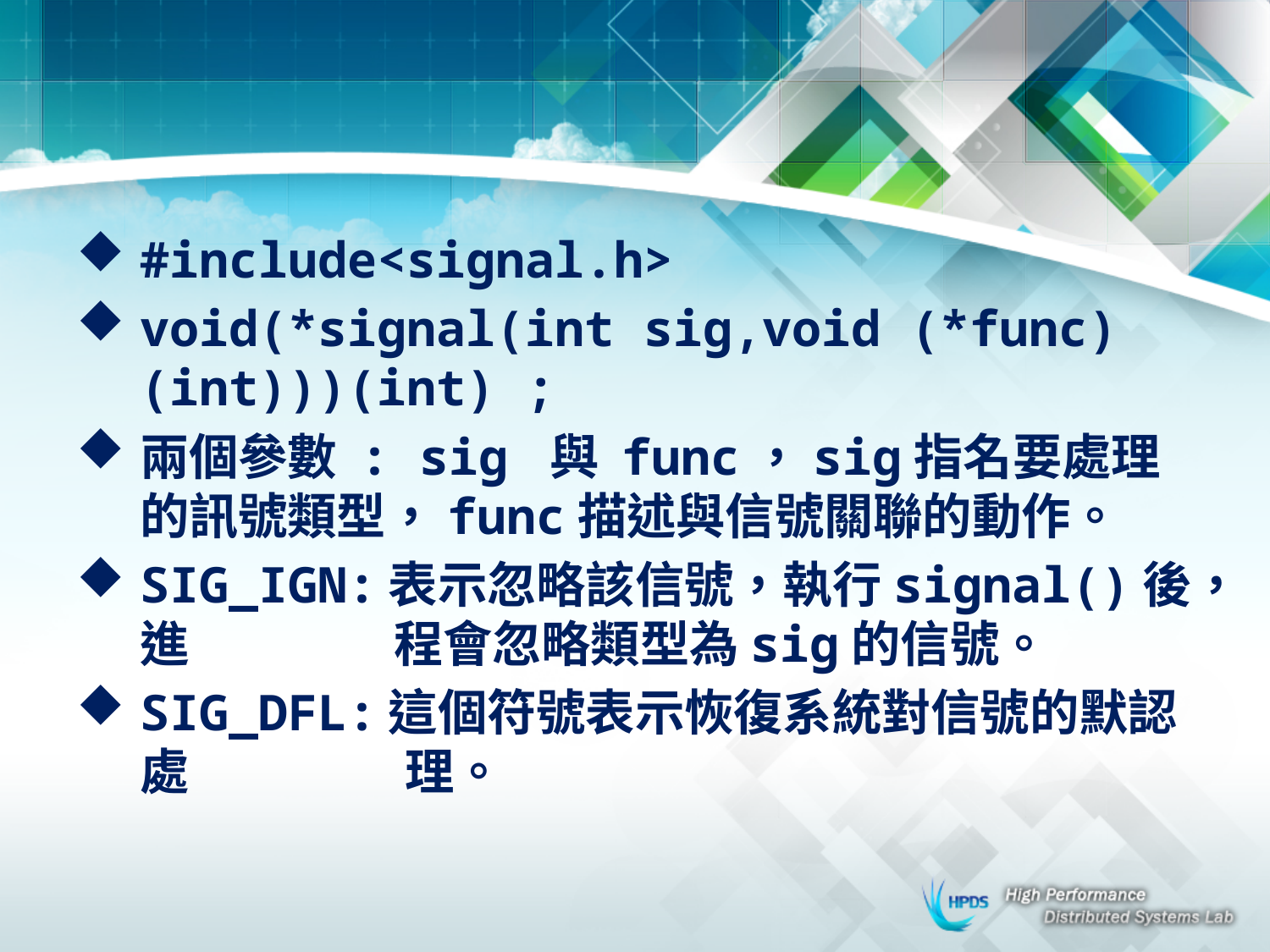

#
#include<signal.h>
void(*signal(int sig,void (*func) (int)))(int) ;
兩個參數 : sig 與 func，sig指名要處理的訊號類型，func描述與信號關聯的動作。
SIG_IGN:表示忽略該信號，執行signal()後，進		程會忽略類型為sig的信號。
SIG_DFL:這個符號表示恢復系統對信號的默認處 		 理。